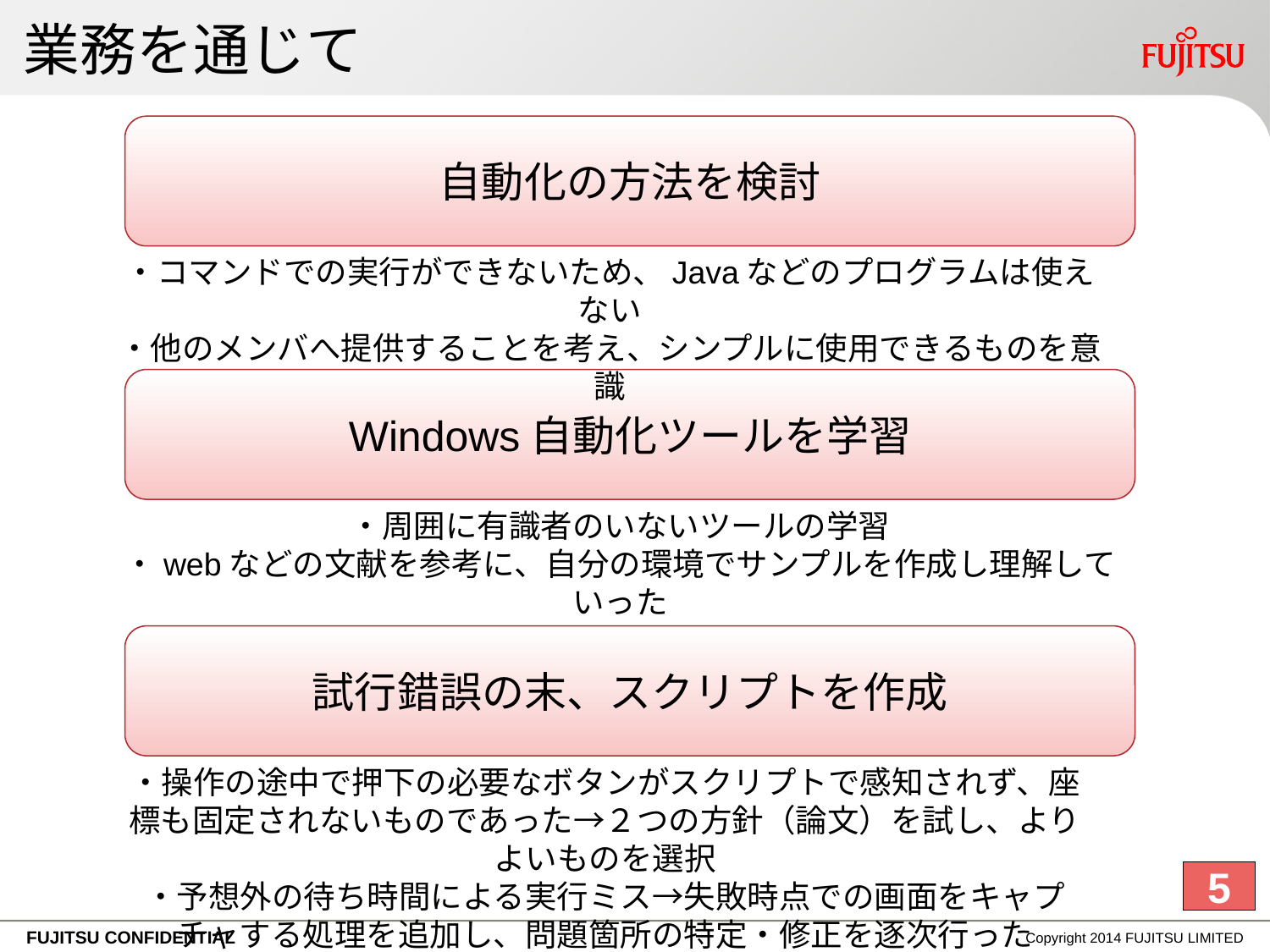

# 業務を通じて
自動化の方法を検討
・コマンドでの実行ができないため、Javaなどのプログラムは使えない
・他のメンバへ提供することを考え、シンプルに使用できるものを意識
Windows自動化ツールを学習
・周囲に有識者のいないツールの学習
・webなどの文献を参考に、自分の環境でサンプルを作成し理解していった
試行錯誤の末、スクリプトを作成
・操作の途中で押下の必要なボタンがスクリプトで感知されず、座標も固定されないものであった→２つの方針（論文）を試し、よりよいものを選択
・予想外の待ち時間による実行ミス→失敗時点での画面をキャプチャする処理を追加し、問題箇所の特定・修正を逐次行った
5
Copyright 2014 FUJITSU LIMITED